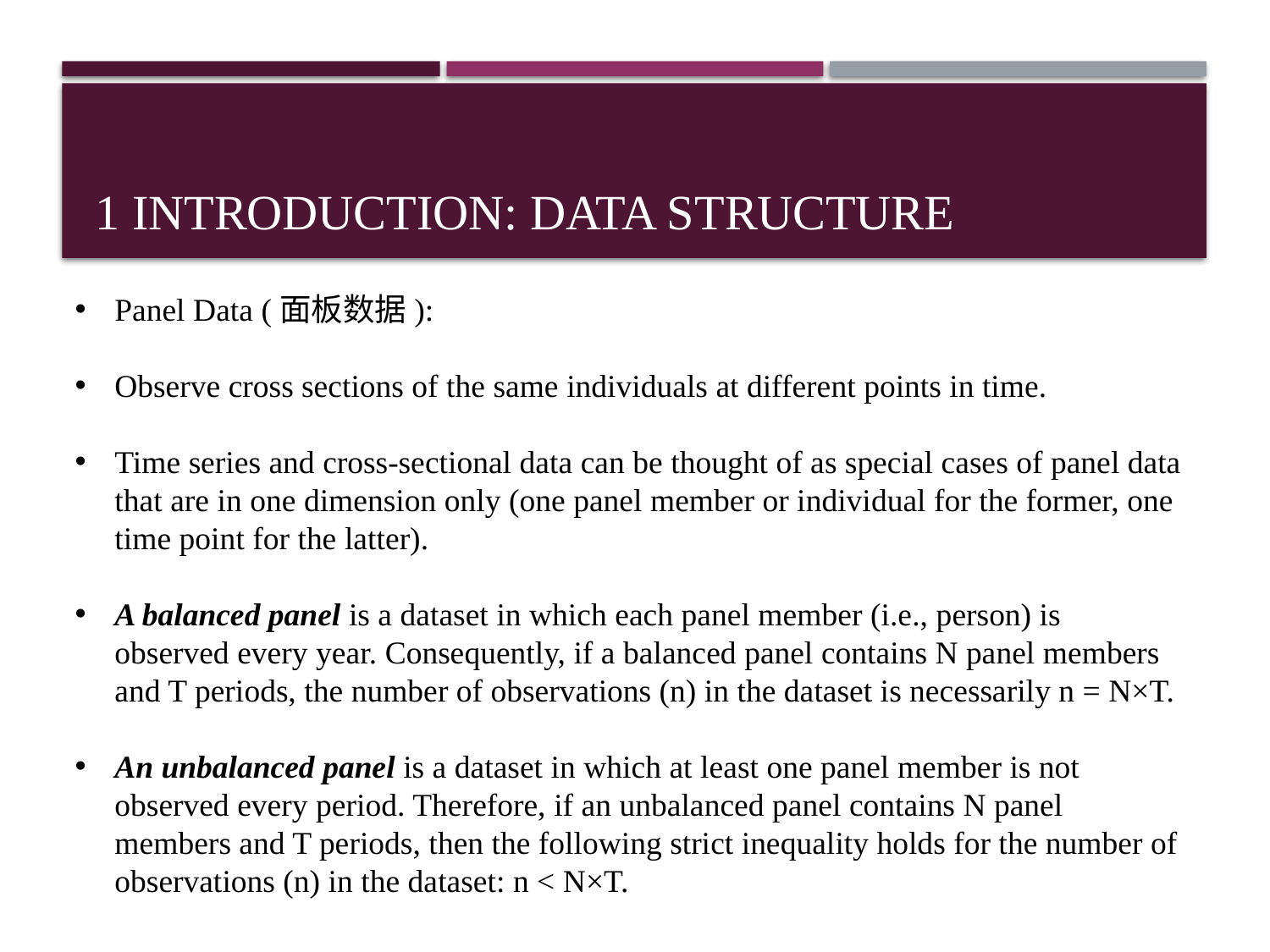

# 1 Introduction: Data Structure
Panel Data (面板数据):

Observe cross sections of the same individuals at different points in time.

Time series and cross-sectional data can be thought of as special cases of panel data that are in one dimension only (one panel member or individual for the former, one time point for the latter).

A balanced panel is a dataset in which each panel member (i.e., person) is observed every year. Consequently, if a balanced panel contains N panel members and T periods, the number of observations (n) in the dataset is necessarily n = N×T.

An unbalanced panel is a dataset in which at least one panel member is not observed every period. Therefore, if an unbalanced panel contains N panel members and T periods, then the following strict inequality holds for the number of observations (n) in the dataset: n < N×T.